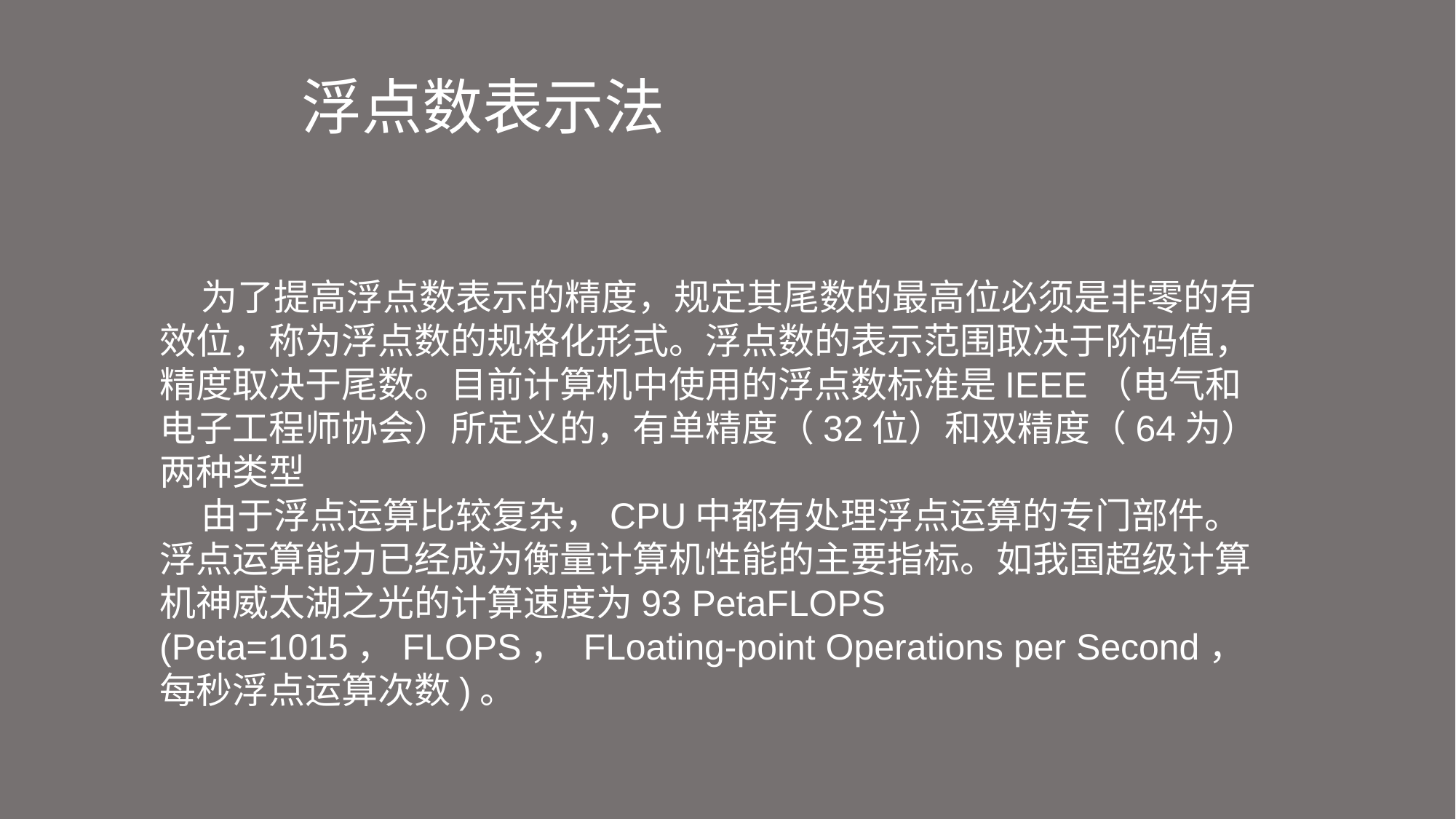

浮点数表示法
    为了提高浮点数表示的精度，规定其尾数的最高位必须是非零的有效位，称为浮点数的规格化形式。浮点数的表示范围取决于阶码值，精度取决于尾数。目前计算机中使用的浮点数标准是IEEE（电气和电子工程师协会）所定义的，有单精度（32位）和双精度（64为）两种类型
    由于浮点运算比较复杂，CPU中都有处理浮点运算的专门部件。浮点运算能力已经成为衡量计算机性能的主要指标。如我国超级计算机神威太湖之光的计算速度为93 PetaFLOPS (Peta=1015，FLOPS， FLoating-point Operations per Second，每秒浮点运算次数)。